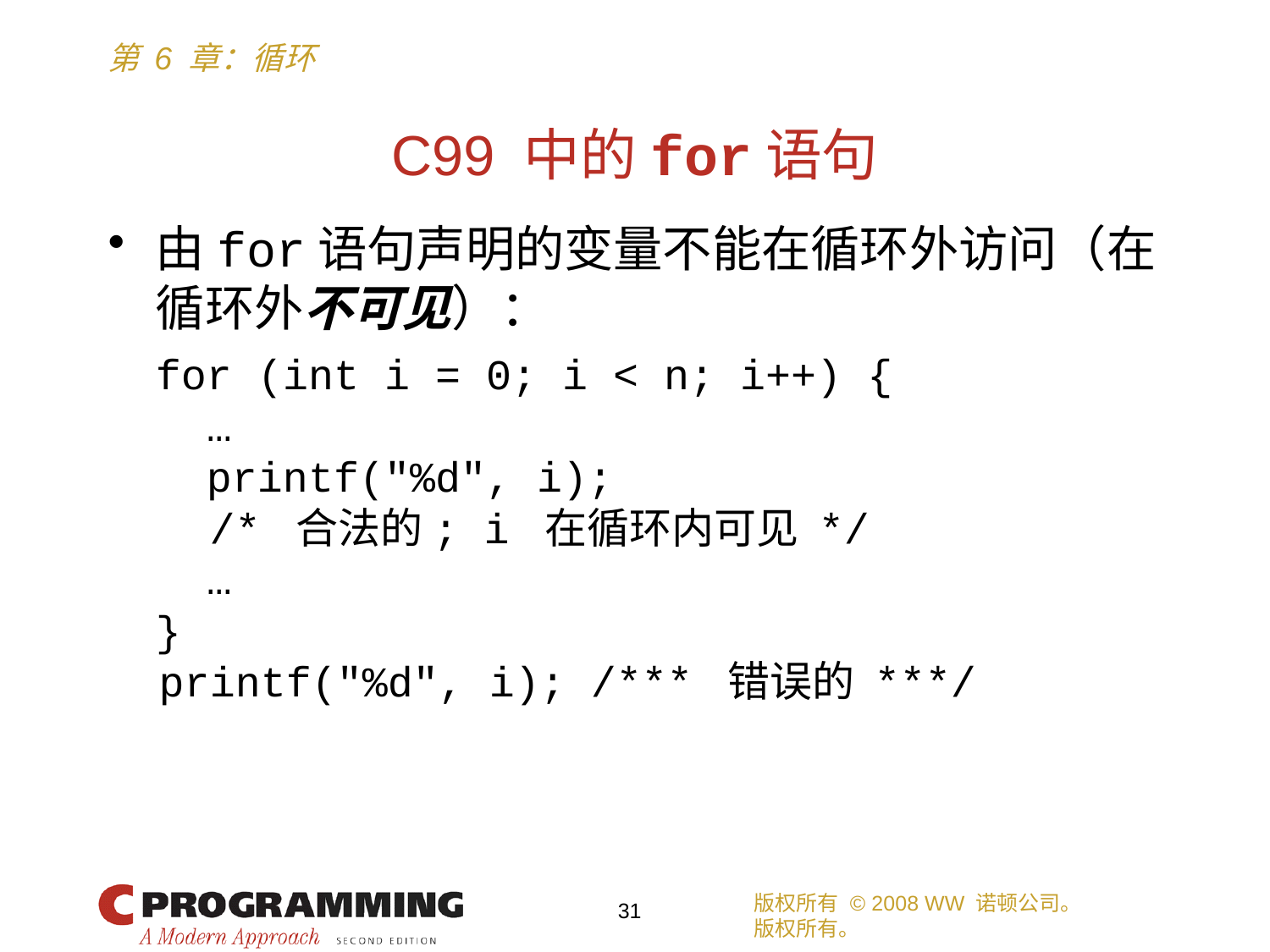

# C99 中的for语句
由for语句声明的变量不能在循环外访问（在循环外不可见）：
	for (int i = 0; i < n; i++) {
	  …
	  printf("%d", i);
    /* 合法的; i 在循环内可见 */
	  …
	}
  printf("%d", i); /*** 错误的 ***/
版权所有 © 2008 WW 诺顿公司。
版权所有。
31